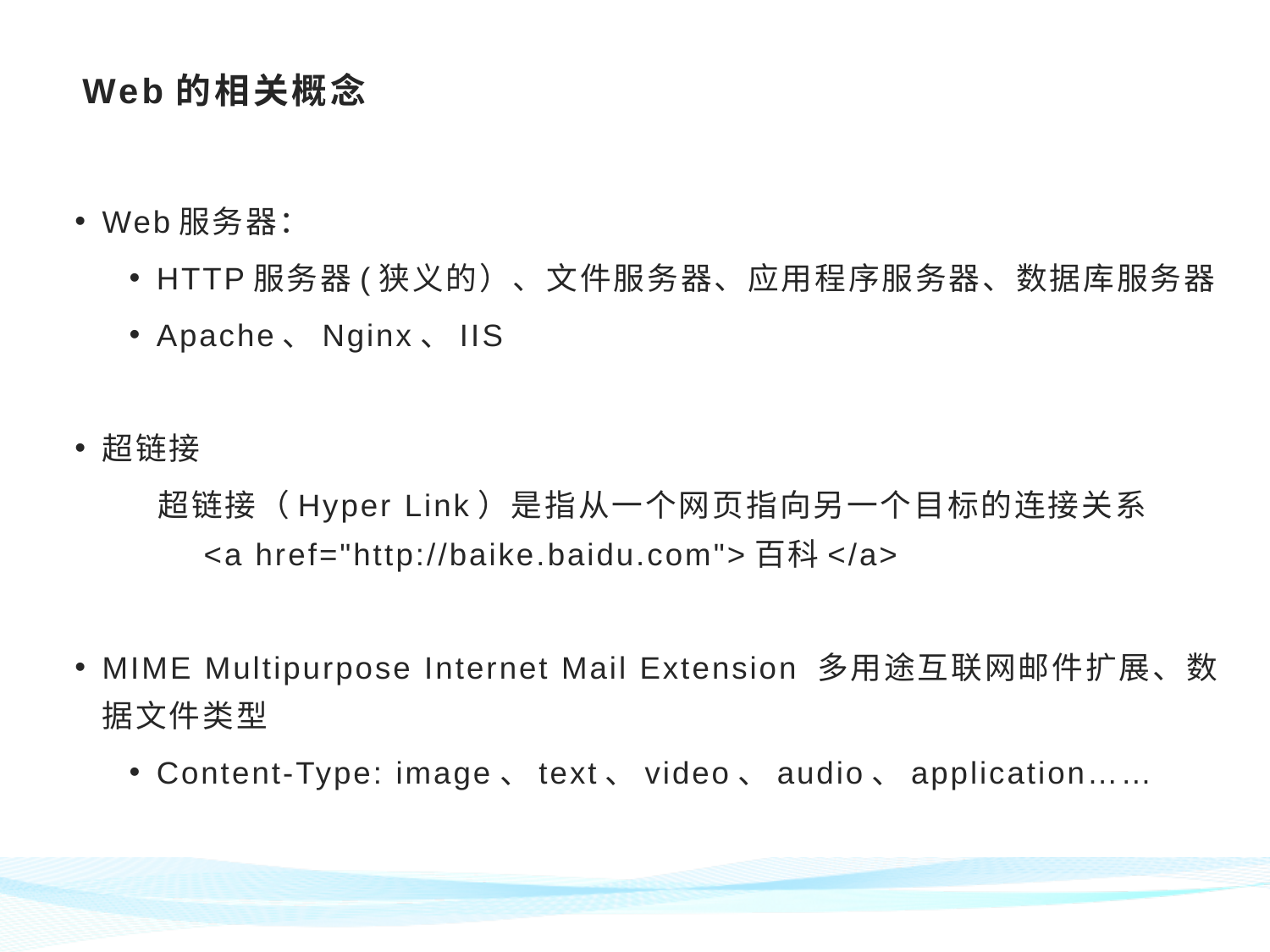

# Web的相关概念
Web服务器：
HTTP服务器(狭义的）、文件服务器、应用程序服务器、数据库服务器
Apache、Nginx、IIS

超链接
        超链接（Hyper Link）是指从一个网页指向另一个目标的连接关系
	<a href="http://baike.baidu.com">百科</a>

MIME Multipurpose Internet Mail Extension 多用途互联网邮件扩展、数据文件类型
Content-Type: image、text、video、audio、application……